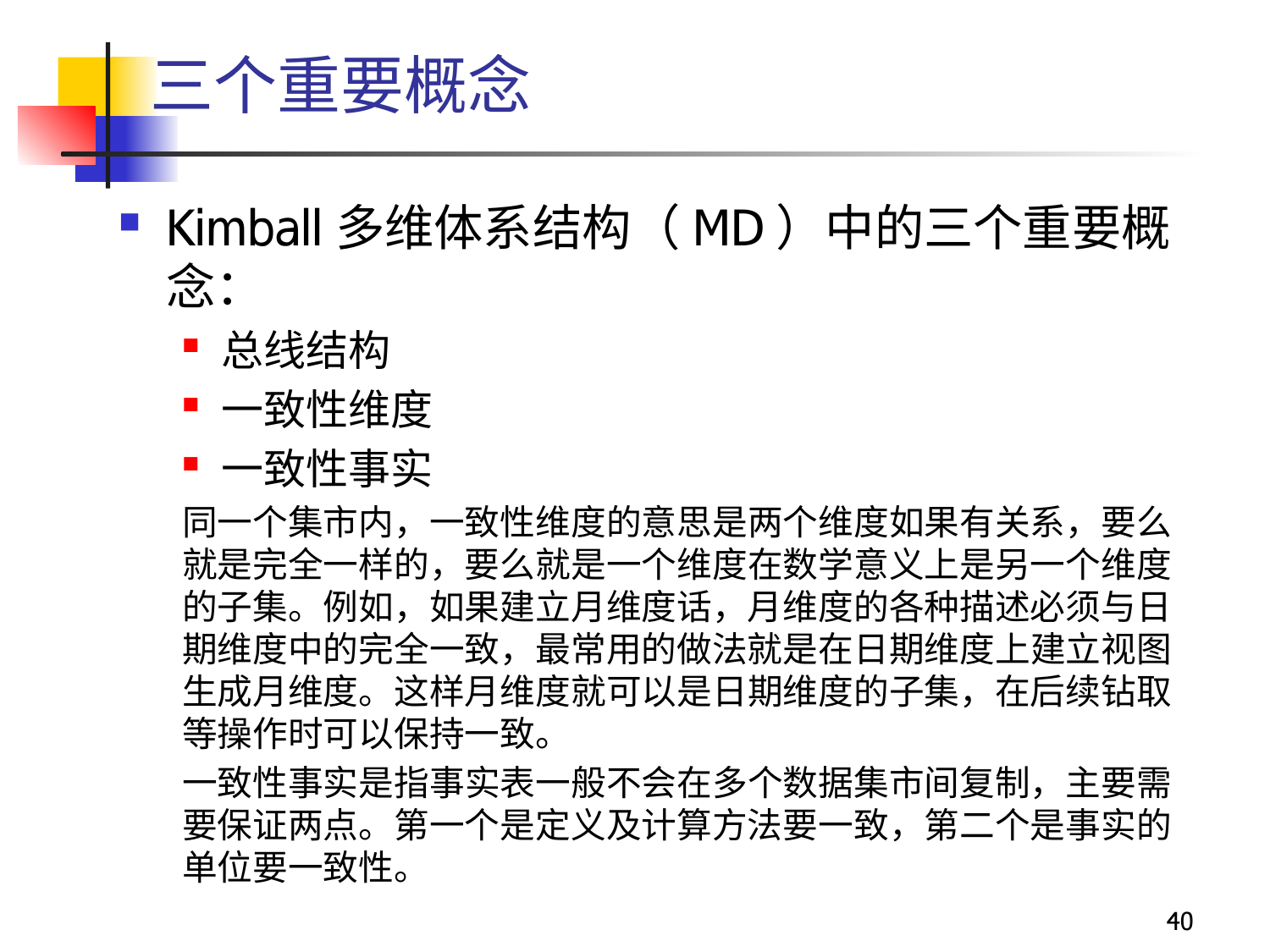

# 三个重要概念
Kimball多维体系结构（MD）中的三个重要概念：
总线结构
一致性维度
一致性事实
同一个集市内，一致性维度的意思是两个维度如果有关系，要么就是完全一样的，要么就是一个维度在数学意义上是另一个维度的子集。例如，如果建立月维度话，月维度的各种描述必须与日期维度中的完全一致，最常用的做法就是在日期维度上建立视图生成月维度。这样月维度就可以是日期维度的子集，在后续钻取等操作时可以保持一致。
一致性事实是指事实表一般不会在多个数据集市间复制，主要需要保证两点。第一个是定义及计算方法要一致，第二个是事实的单位要一致性。
40